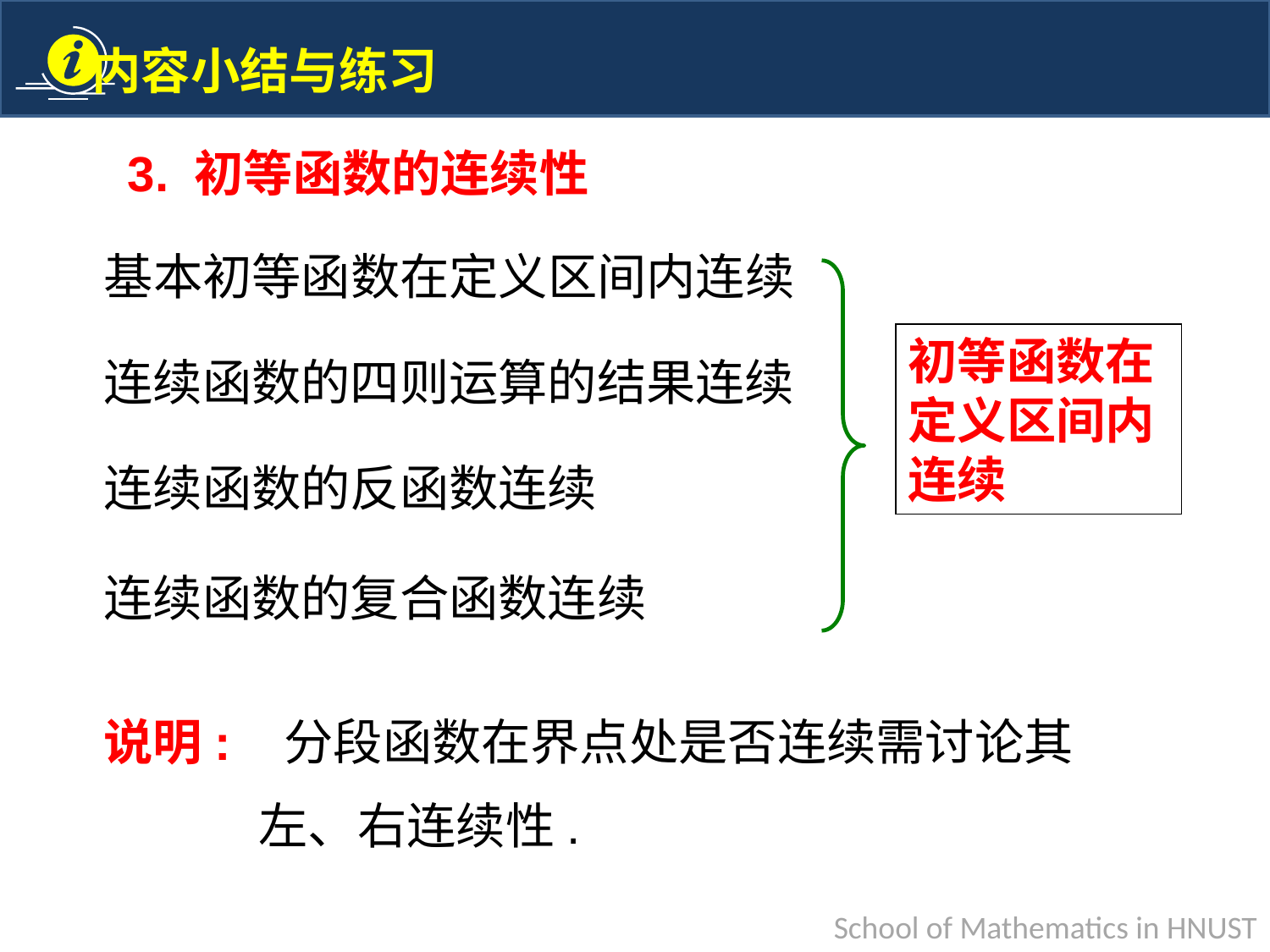

3. 初等函数的连续性
基本初等函数在定义区间内连续

初等函数在定义区间内连续
连续函数的四则运算的结果连续
连续函数的反函数连续
连续函数的复合函数连续
说明:   分段函数在界点处是否连续需讨论其
             左、右连续性.